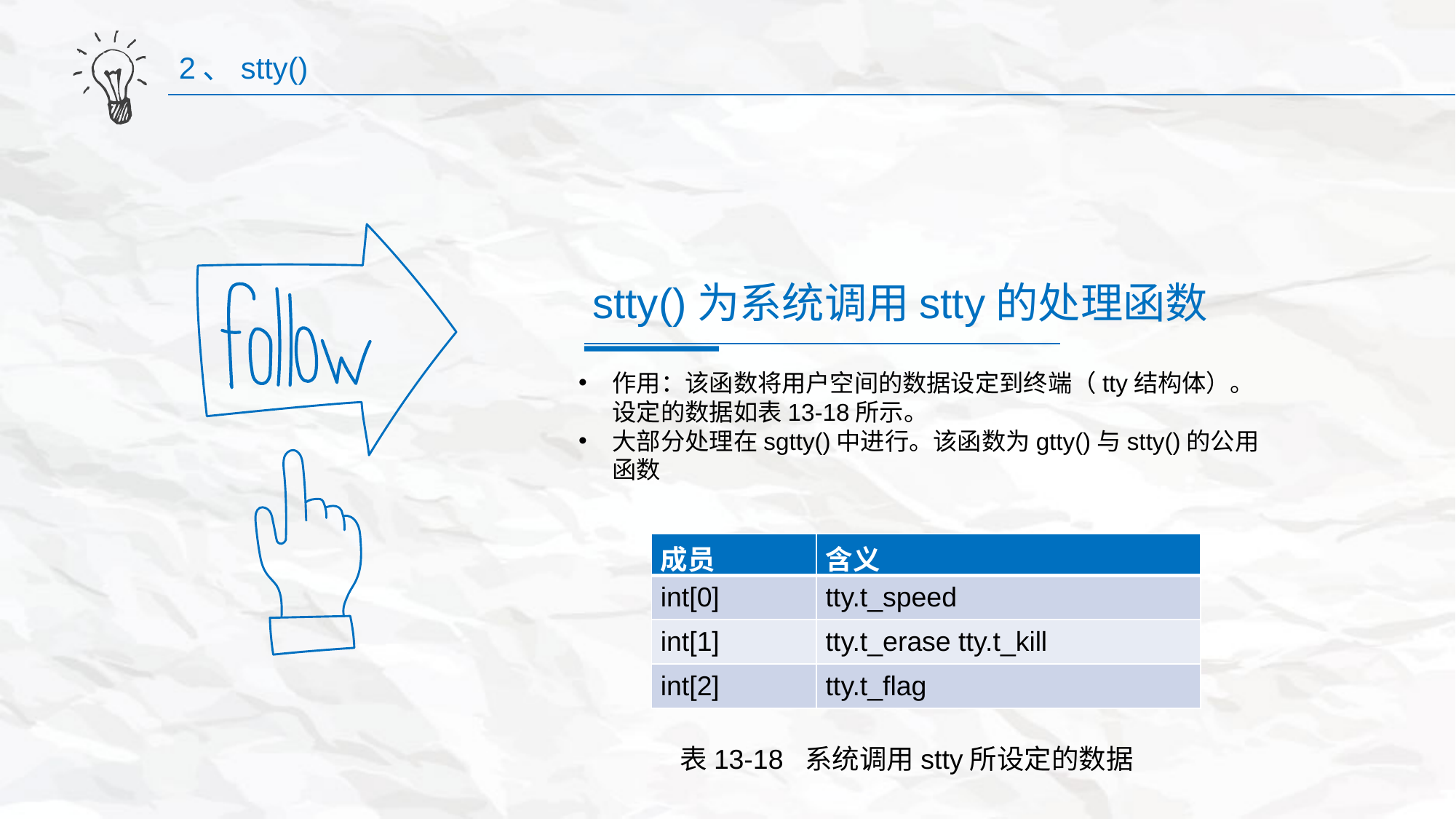

2、stty()

stty()为系统调用stty的处理函数
作用：该函数将用户空间的数据设定到终端（tty结构体）。设定的数据如表13-18所示。
大部分处理在sgtty()中进行。该函数为gtty()与stty()的公用函数

| 成员 | 含义 |
| --- | --- |
| int[0] | tty.t\_speed |
| int[1] | tty.t\_erase tty.t\_kill |
| int[2] | tty.t\_flag |
表13-18  系统调用stty所设定的数据